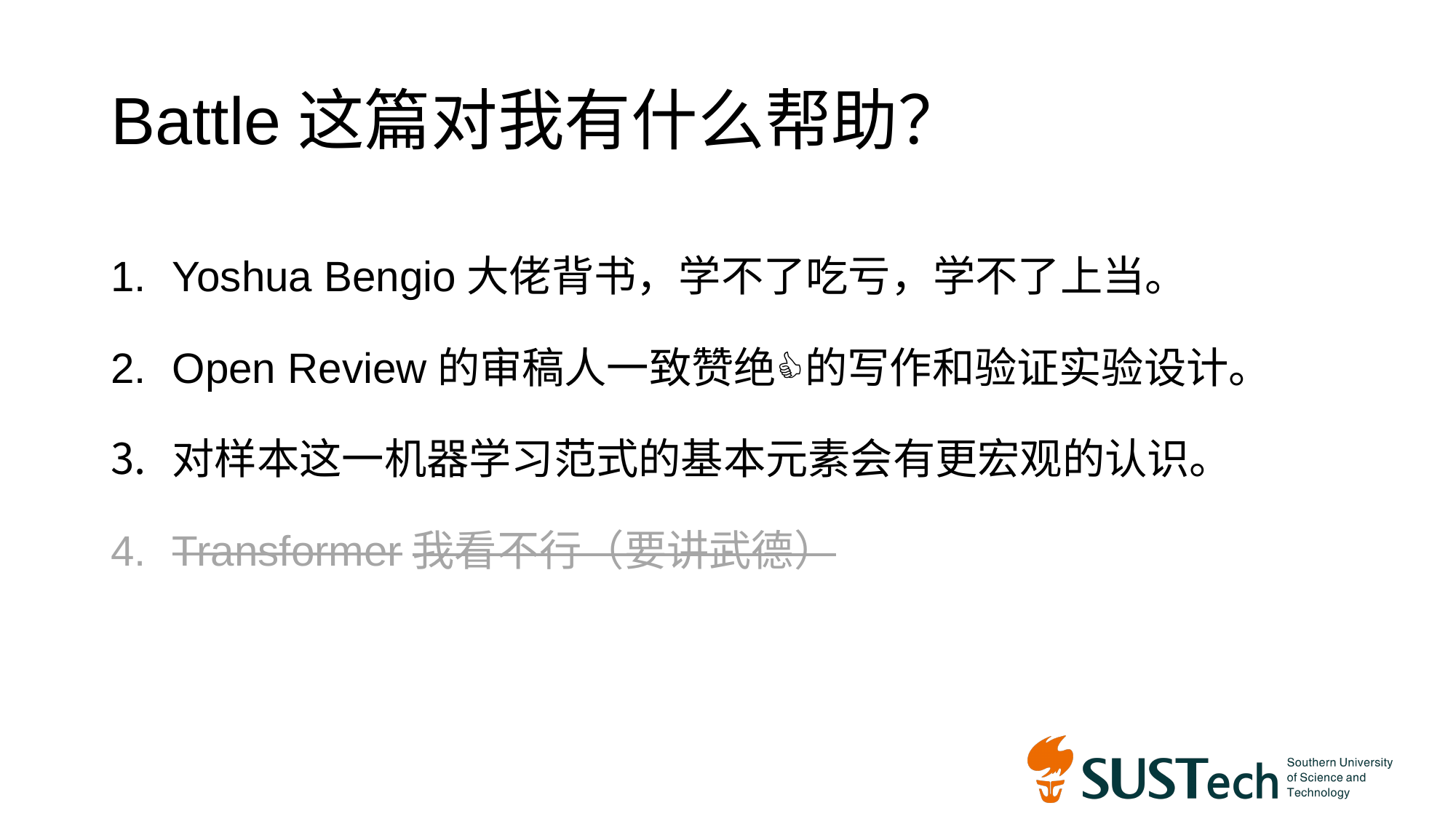

# Battle这篇对我有什么帮助？
Yoshua Bengio大佬背书，学不了吃亏，学不了上当。
Open Review的审稿人一致赞绝👍的写作和验证实验设计。
对样本这一机器学习范式的基本元素会有更宏观的认识。
Transformer我看不行（要讲武德）